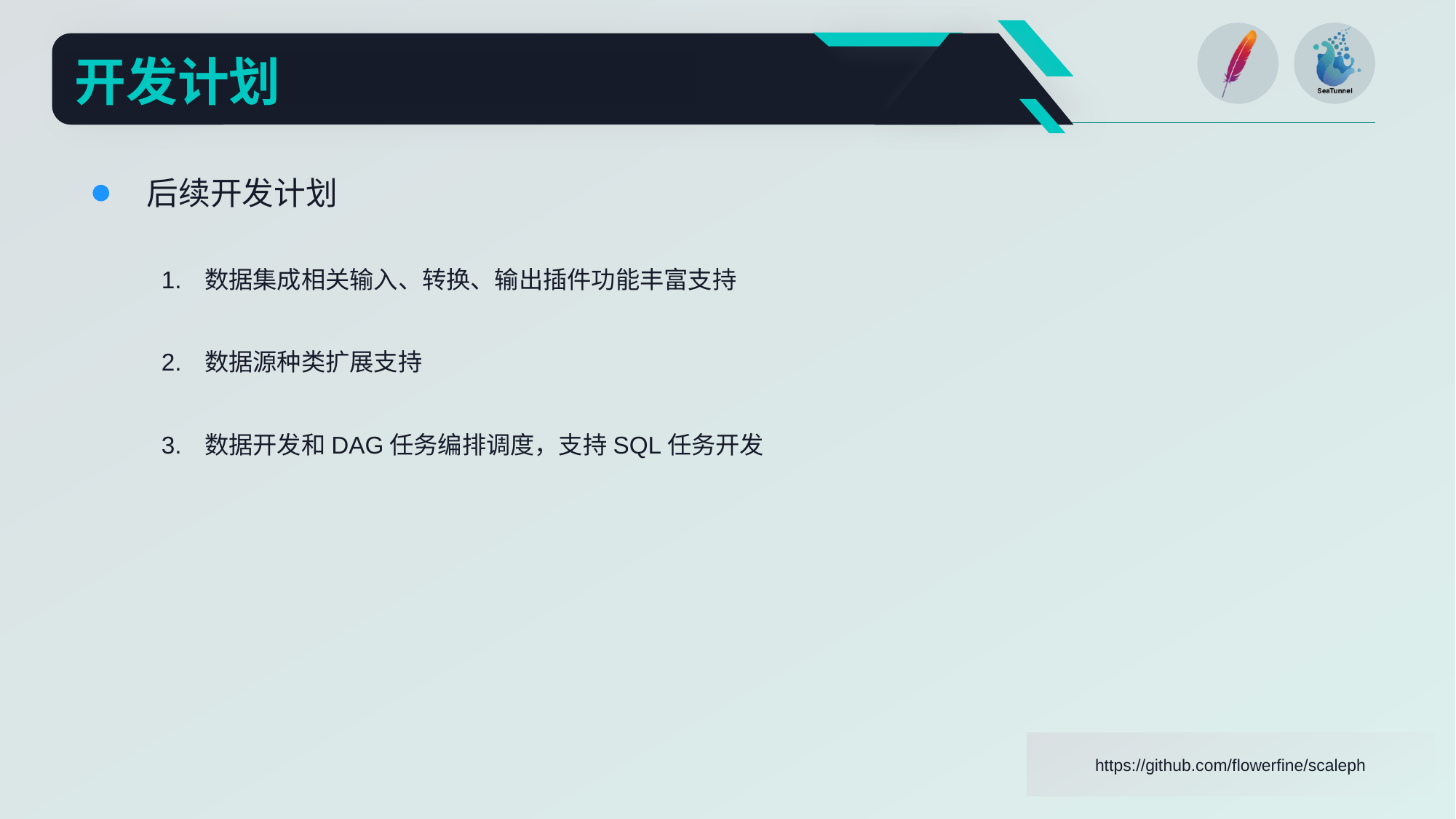

开发计划
  后续开发计划

数据集成相关输入、转换、输出插件功能丰富支持

数据源种类扩展支持

数据开发和DAG任务编排调度，支持SQL任务开发

https://github.com/flowerfine/scaleph